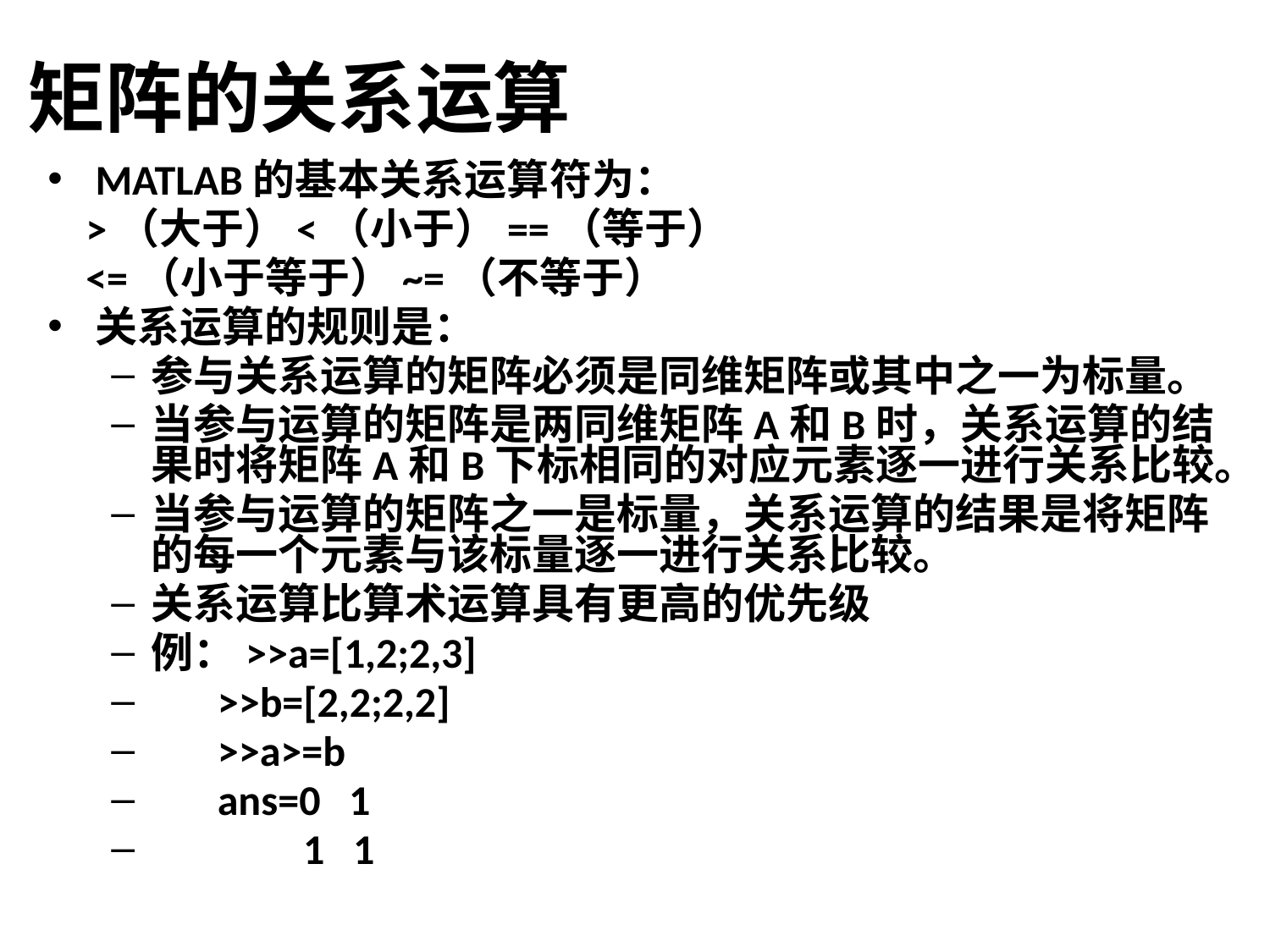

# 矩阵的关系运算
MATLAB的基本关系运算符为：
    >（大于）<（小于）==（等于）
    <=（小于等于）~=（不等于）
关系运算的规则是：
参与关系运算的矩阵必须是同维矩阵或其中之一为标量。
当参与运算的矩阵是两同维矩阵A和B时，关系运算的结果时将矩阵A和B下标相同的对应元素逐一进行关系比较。
当参与运算的矩阵之一是标量，关系运算的结果是将矩阵的每一个元素与该标量逐一进行关系比较。
关系运算比算术运算具有更高的优先级
例：>>a=[1,2;2,3]
       >>b=[2,2;2,2]
       >>a>=b
       ans=0   1
                1   1